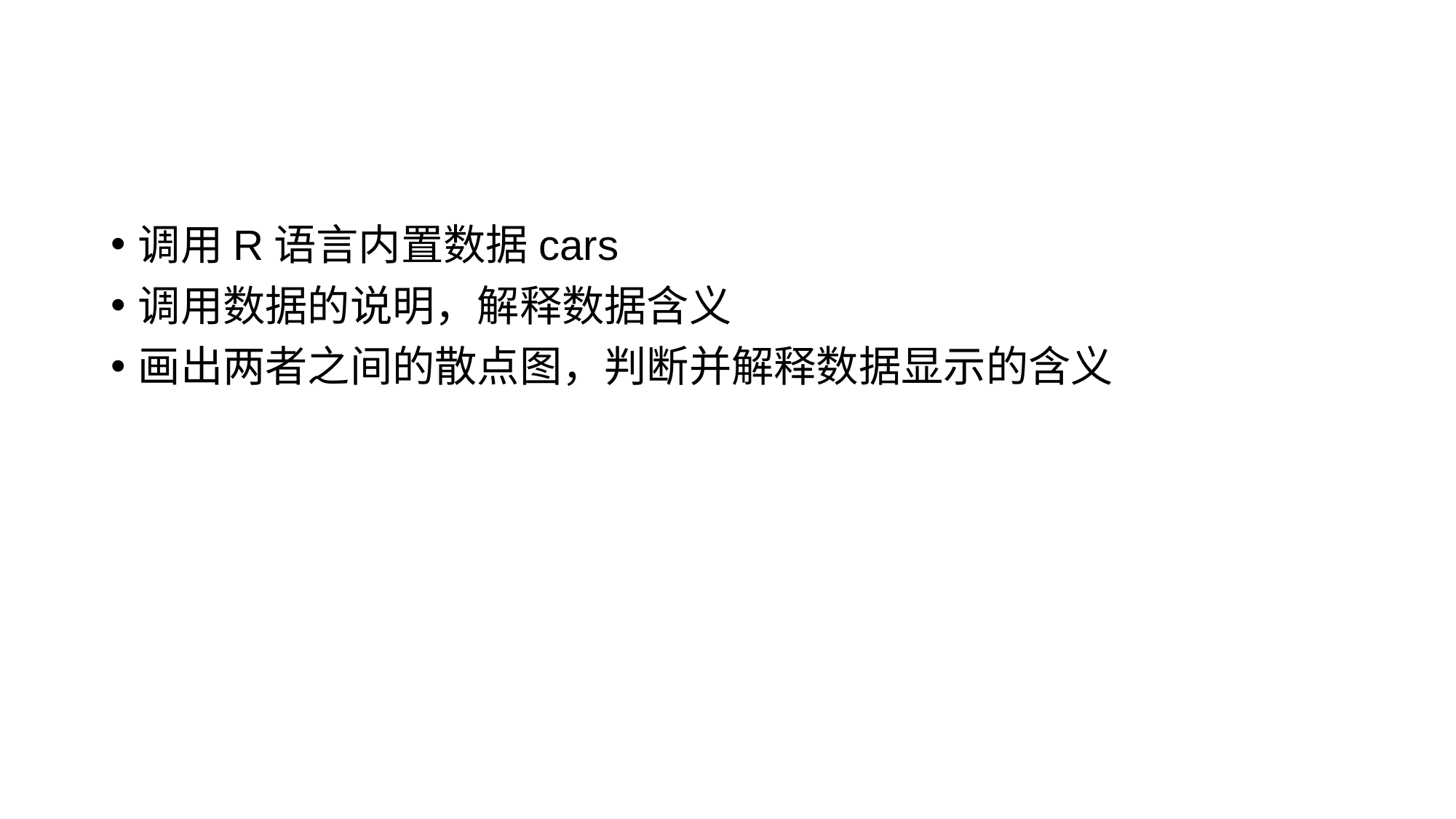

#
调用R语言内置数据cars
调用数据的说明，解释数据含义
画出两者之间的散点图，判断并解释数据显示的含义